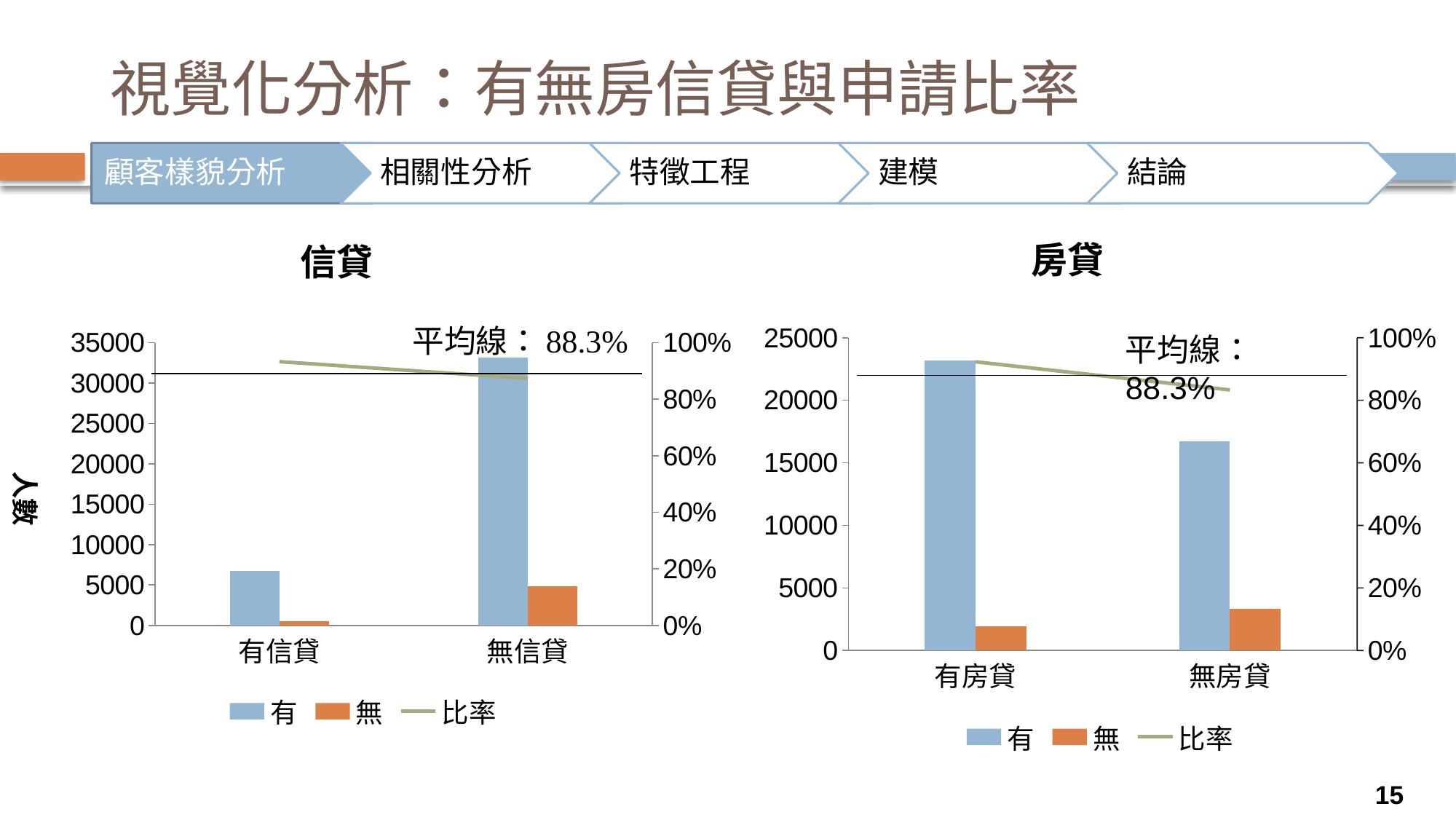

# 視覺化分析：有無房信貸與申請比率
顧客樣貌分析
相關性分析
特徵工程
建模
結論
房貸
信貸

### Chart

| Category | 有 | 無 | 比率 |
|---|---|---|---|
| 有房貸 | 23195.0 | 1935.0 | 0.92300039793076 |
| 無房貸 | 16727.0 | 3354.0 | 0.8329764453961456 |

### Chart

| Category | 有 | 無 | 比率 |
|---|---|---|---|
| 有信貸 | 6760.0 | 484.0 | 0.9331860850358917 |
| 無信貸 | 33162.0 | 4805.0 | 0.8734427265783443 |
平均線：88.3%
15